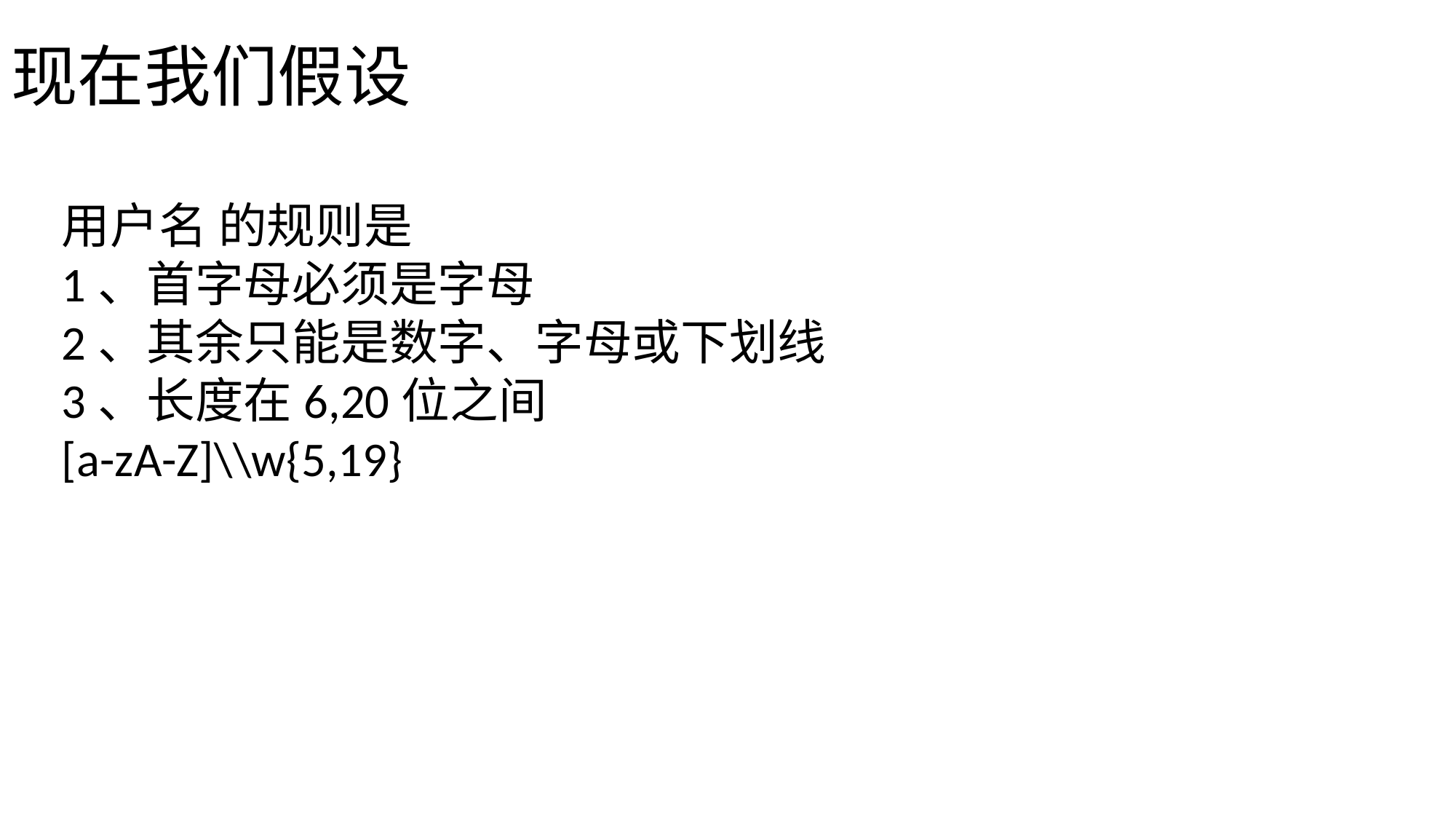

# 现在我们假设
用户名 的规则是
1、首字母必须是字母
2、其余只能是数字、字母或下划线
3、长度在6,20位之间
[a-zA-Z]\\w{5,19}